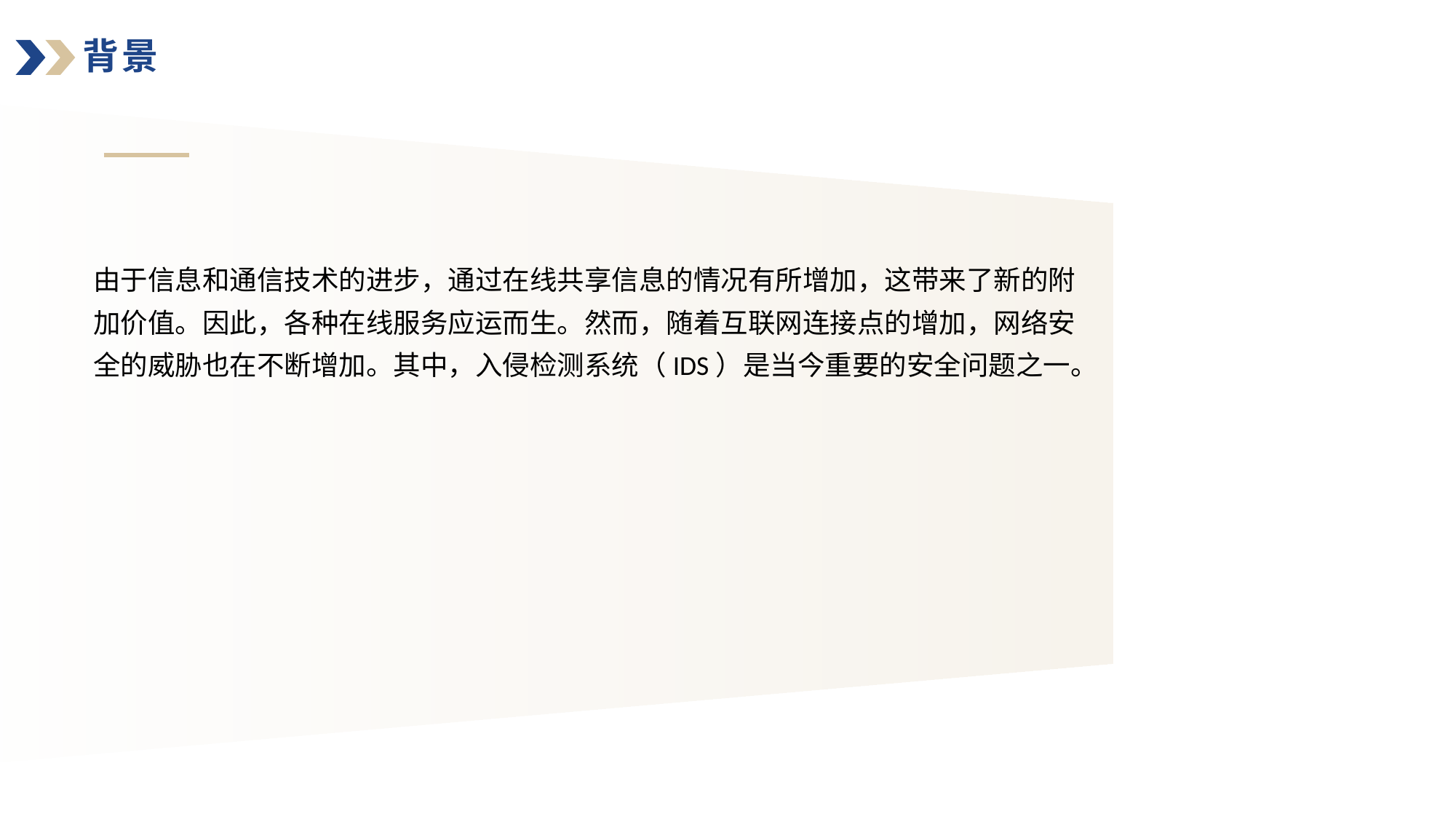

# 背景
由于信息和通信技术的进步，通过在线共享信息的情况有所增加，这带来了新的附加价值。因此，各种在线服务应运而生。然而，随着互联网连接点的增加，网络安全的威胁也在不断增加。其中，入侵检测系统（IDS）是当今重要的安全问题之一。